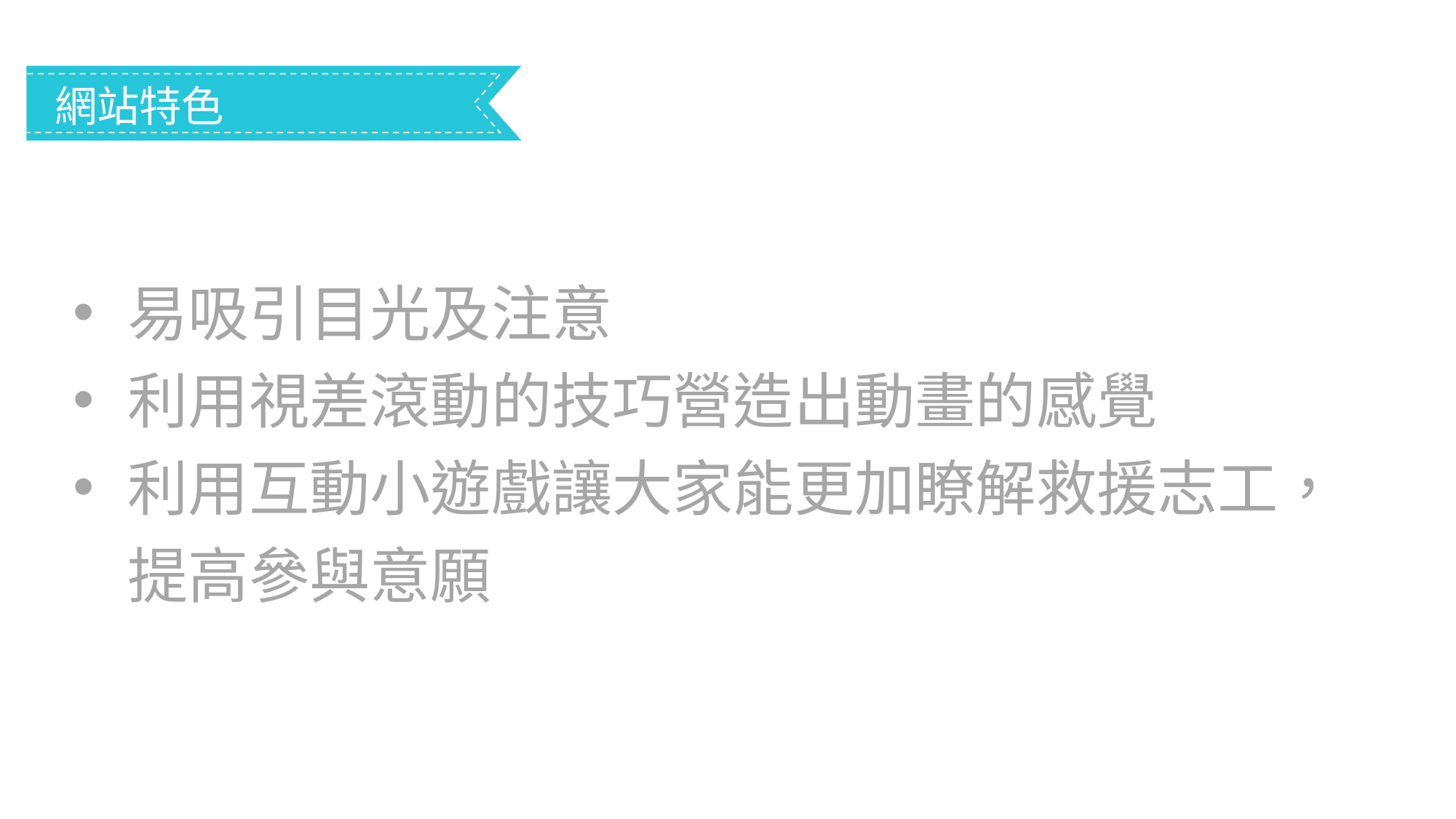

網站特色
易吸引目光及注意
利用視差滾動的技巧營造出動畫的感覺
利用互動小遊戲讓大家能更加瞭解救援志工，提高參與意願